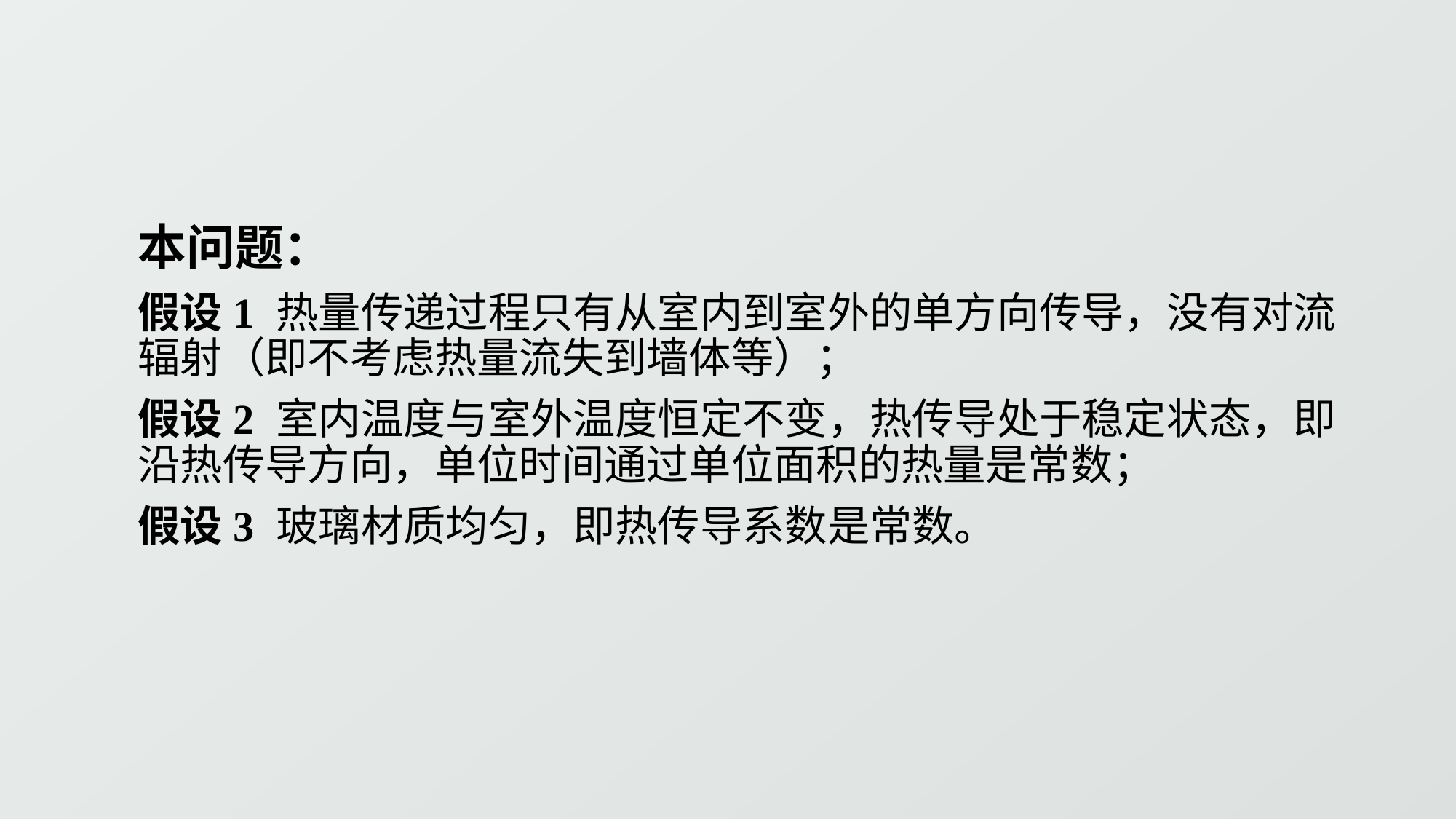

本问题：
假设1 热量传递过程只有从室内到室外的单方向传导，没有对流辐射（即不考虑热量流失到墙体等）；
假设2 室内温度与室外温度恒定不变，热传导处于稳定状态，即沿热传导方向，单位时间通过单位面积的热量是常数；
假设3 玻璃材质均匀，即热传导系数是常数。